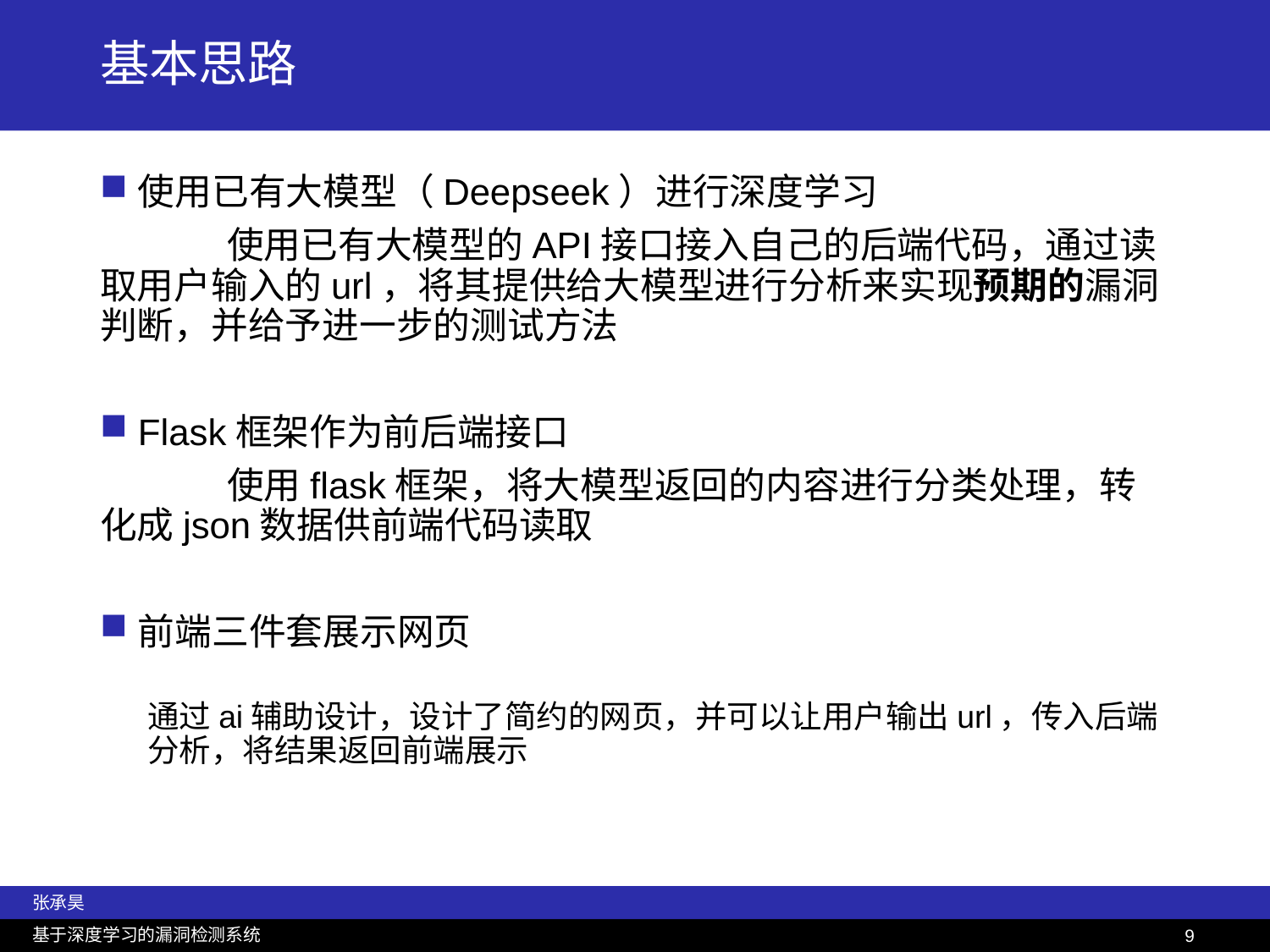

# 基本思路
使用已有大模型（Deepseek）进行深度学习
	使用已有大模型的API接口接入自己的后端代码，通过读取用户输入的url，将其提供给大模型进行分析来实现预期的漏洞判断，并给予进一步的测试方法

Flask框架作为前后端接口
	使用flask框架，将大模型返回的内容进行分类处理，转化成json数据供前端代码读取

前端三件套展示网页

通过ai辅助设计，设计了简约的网页，并可以让用户输出url，传入后端分析，将结果返回前端展示